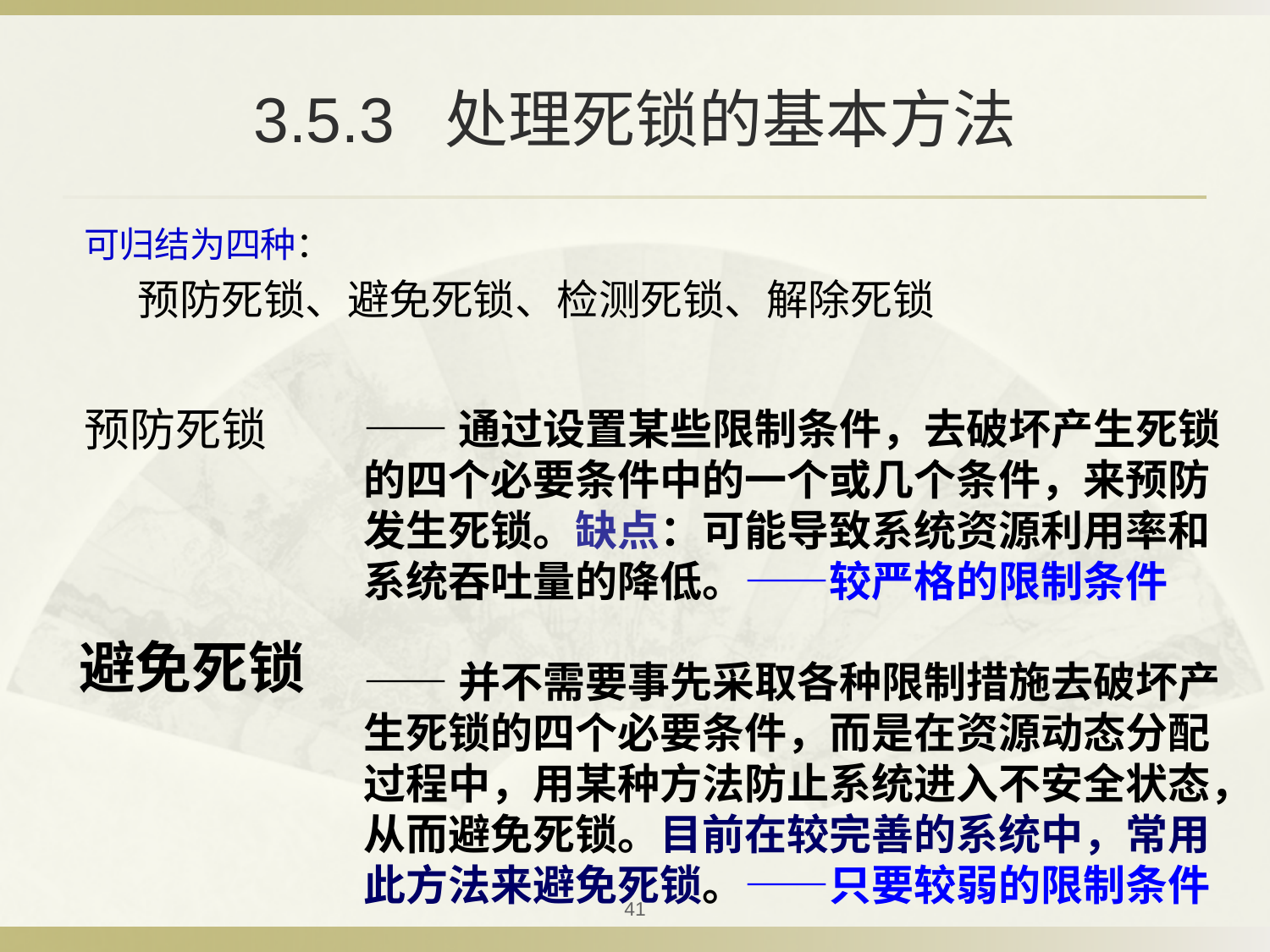

# 3.5.3  处理死锁的基本方法
可归结为四种：
预防死锁、避免死锁、检测死锁、解除死锁

预防死锁
——通过设置某些限制条件，去破坏产生死锁的四个必要条件中的一个或几个条件，来预防发生死锁。缺点：可能导致系统资源利用率和系统吞吐量的降低。——较严格的限制条件
避免死锁
——并不需要事先采取各种限制措施去破坏产生死锁的四个必要条件，而是在资源动态分配过程中，用某种方法防止系统进入不安全状态，从而避免死锁。目前在较完善的系统中，常用此方法来避免死锁。——只要较弱的限制条件
41